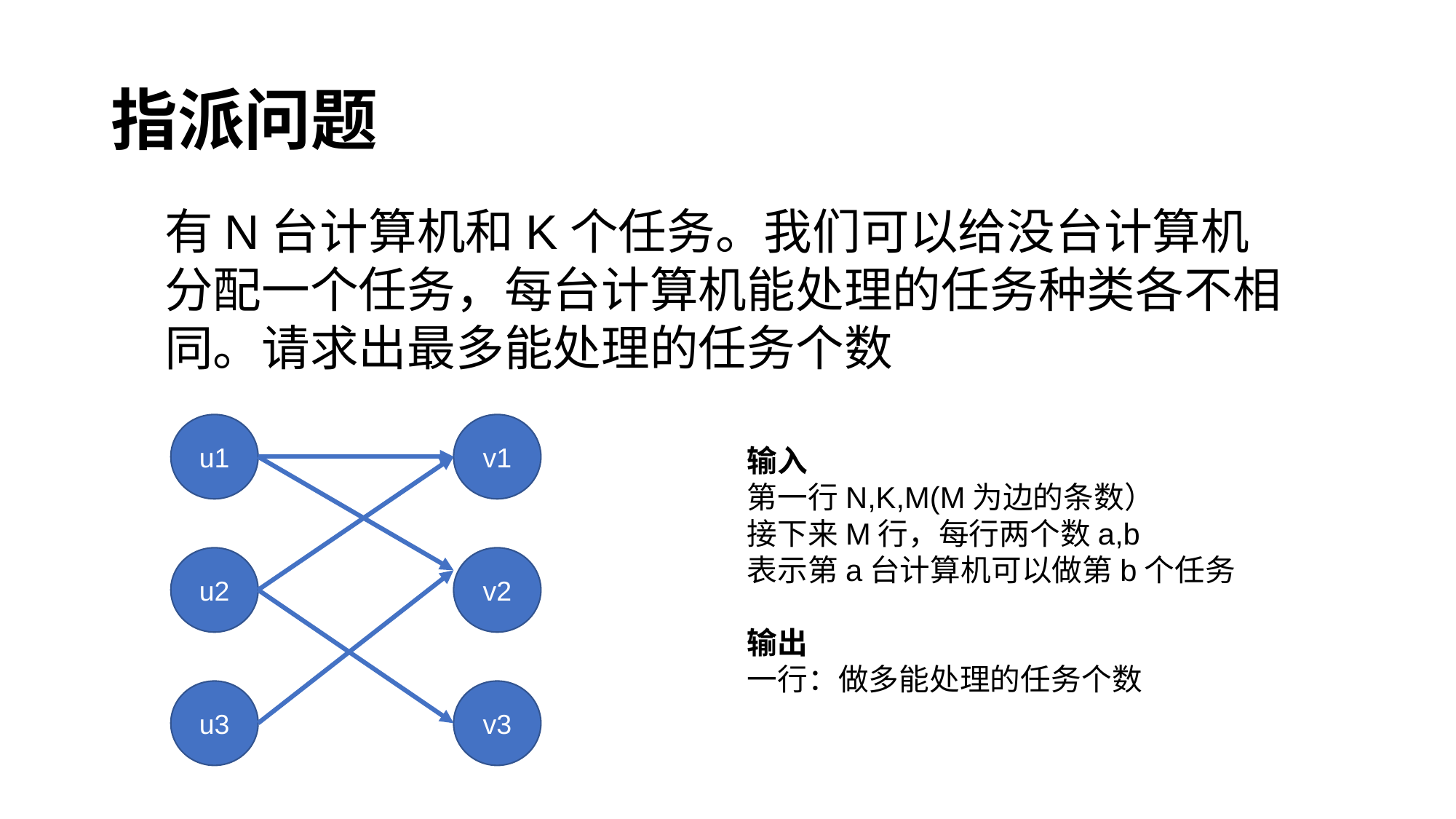

# 指派问题
有N台计算机和K个任务。我们可以给没台计算机分配一个任务，每台计算机能处理的任务种类各不相同。请求出最多能处理的任务个数
u1
v1
输入
第一行N,K,M(M为边的条数）
接下来M行，每行两个数a,b
表示第a台计算机可以做第b个任务

输出
一行：做多能处理的任务个数
u2
v2
u3
v3